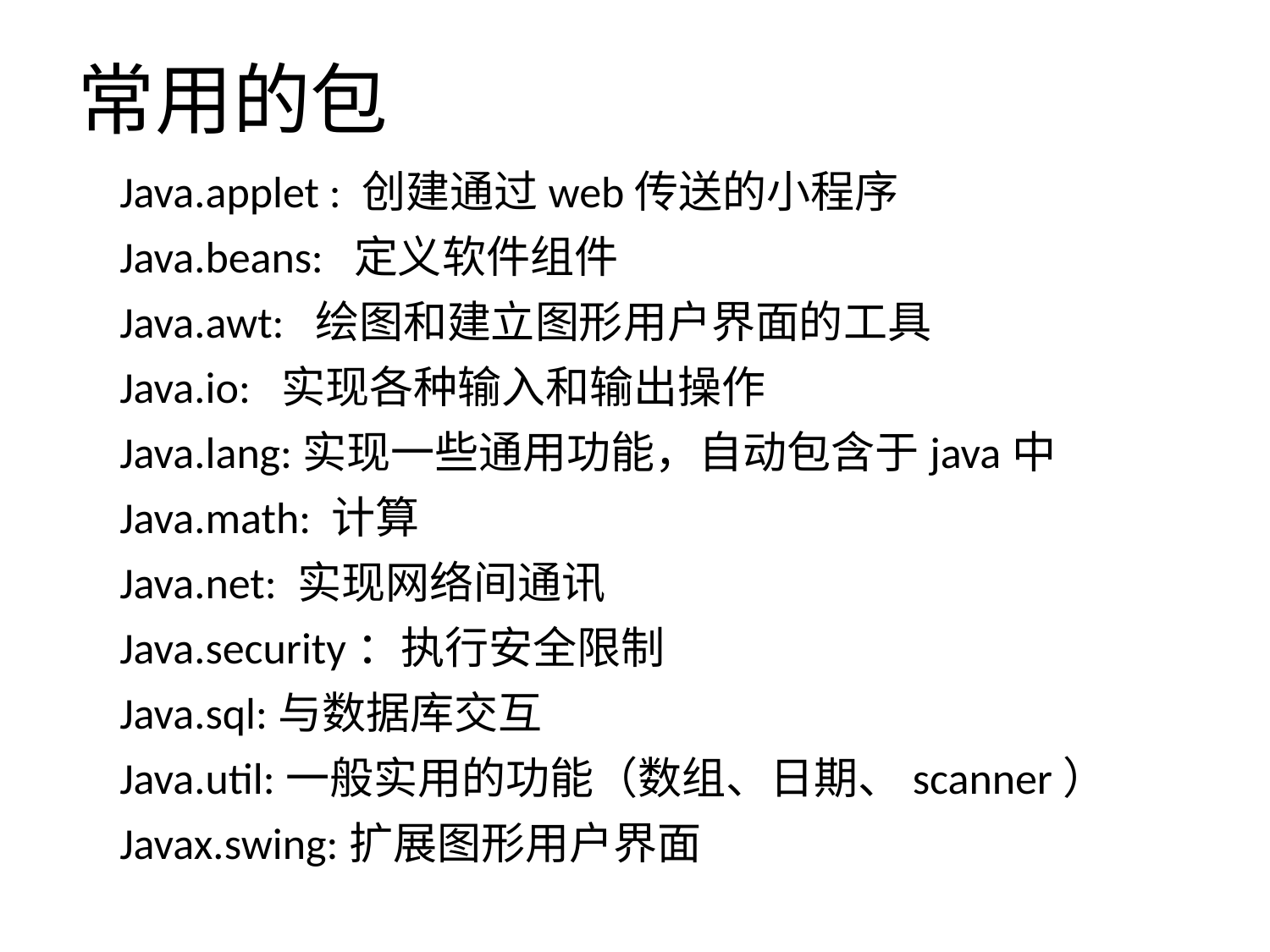

常用的包
Java.applet : 创建通过web传送的小程序
Java.beans:  定义软件组件
Java.awt:  绘图和建立图形用户界面的工具
Java.io:  实现各种输入和输出操作
Java.lang:实现一些通用功能，自动包含于java中
Java.math: 计算
Java.net: 实现网络间通讯
Java.security：执行安全限制
Java.sql:与数据库交互
Java.util:一般实用的功能（数组、日期、scanner）
Javax.swing:扩展图形用户界面